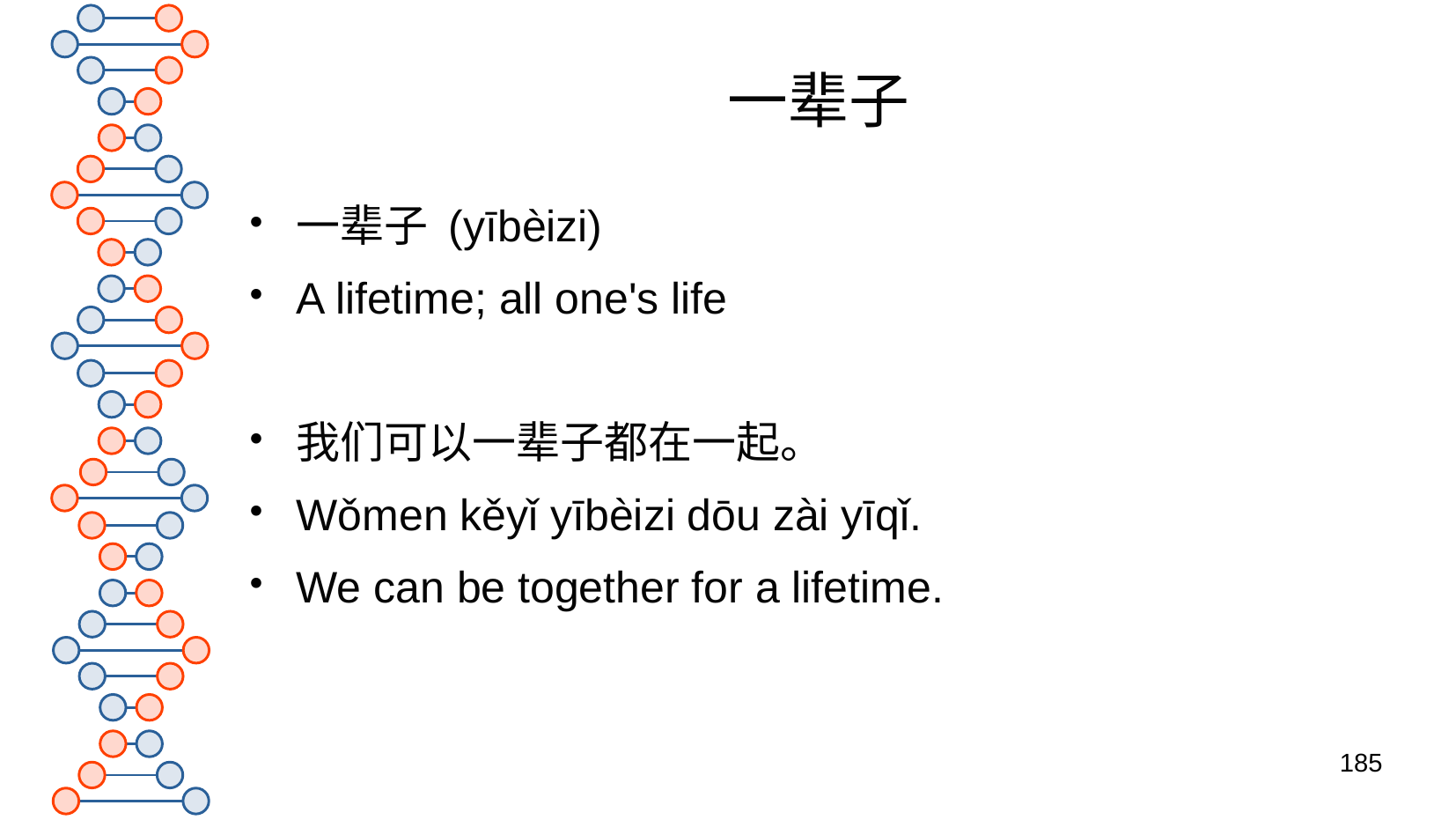

# 一辈子
一辈子 (yībèizi)
A lifetime; all one's life

我们可以一辈子都在一起。
Wǒmen kěyǐ yībèizi dōu zài yīqǐ.
We can be together for a lifetime.

185